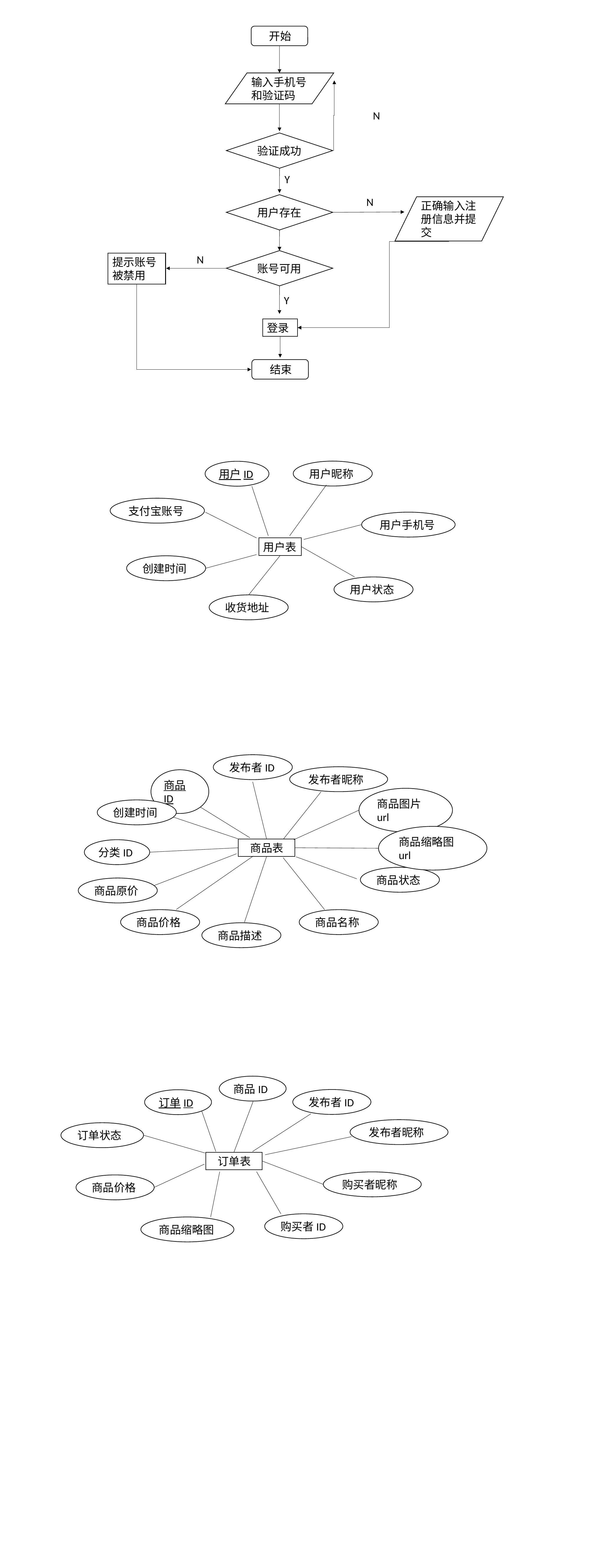

开始
输入手机号和验证码
N
验证成功
Y
N
用户存在
正确输入注册信息并提交
N
账号可用
提示账号被禁用
Y
登录
    结束
用户昵称
用户ID
支付宝账号
用户手机号
用户表
创建时间
用户状态
收货地址
发布者ID
发布者昵称
商品ID
商品图片url
创建时间
商品缩略图url
  商品表
分类ID
商品状态
商品原价
商品价格
商品名称
商品描述
商品ID
发布者ID
订单ID
发布者昵称
订单状态
  订单表
购买者昵称
商品价格
购买者ID
商品缩略图